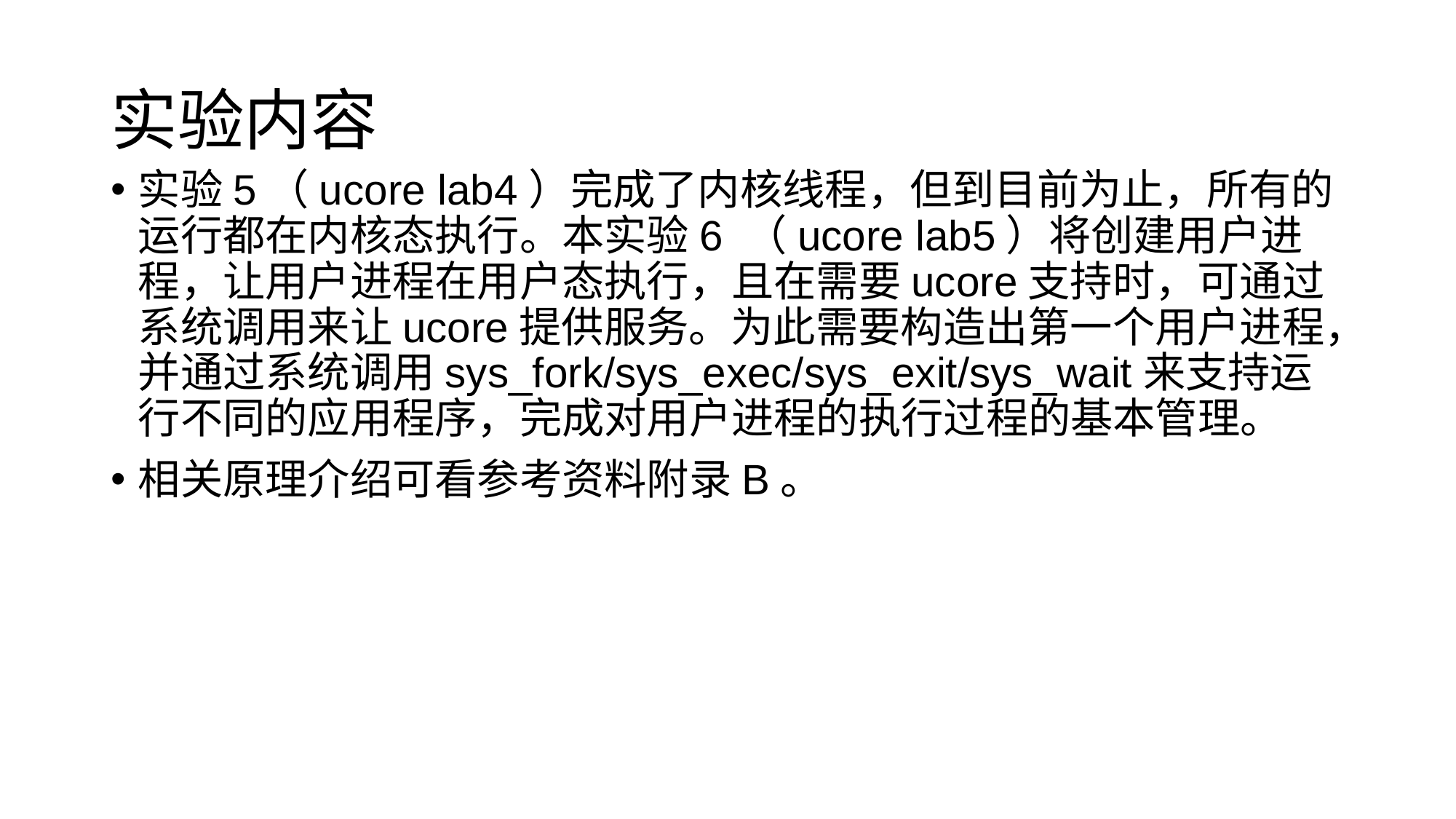

# 实验内容
实验5（ucore lab4）完成了内核线程，但到目前为止，所有的运行都在内核态执行。本实验6 （ucore lab5）将创建用户进程，让用户进程在用户态执行，且在需要ucore支持时，可通过系统调用来让ucore提供服务。为此需要构造出第一个用户进程，并通过系统调用sys_fork/sys_exec/sys_exit/sys_wait来支持运行不同的应用程序，完成对用户进程的执行过程的基本管理。
相关原理介绍可看参考资料附录B。